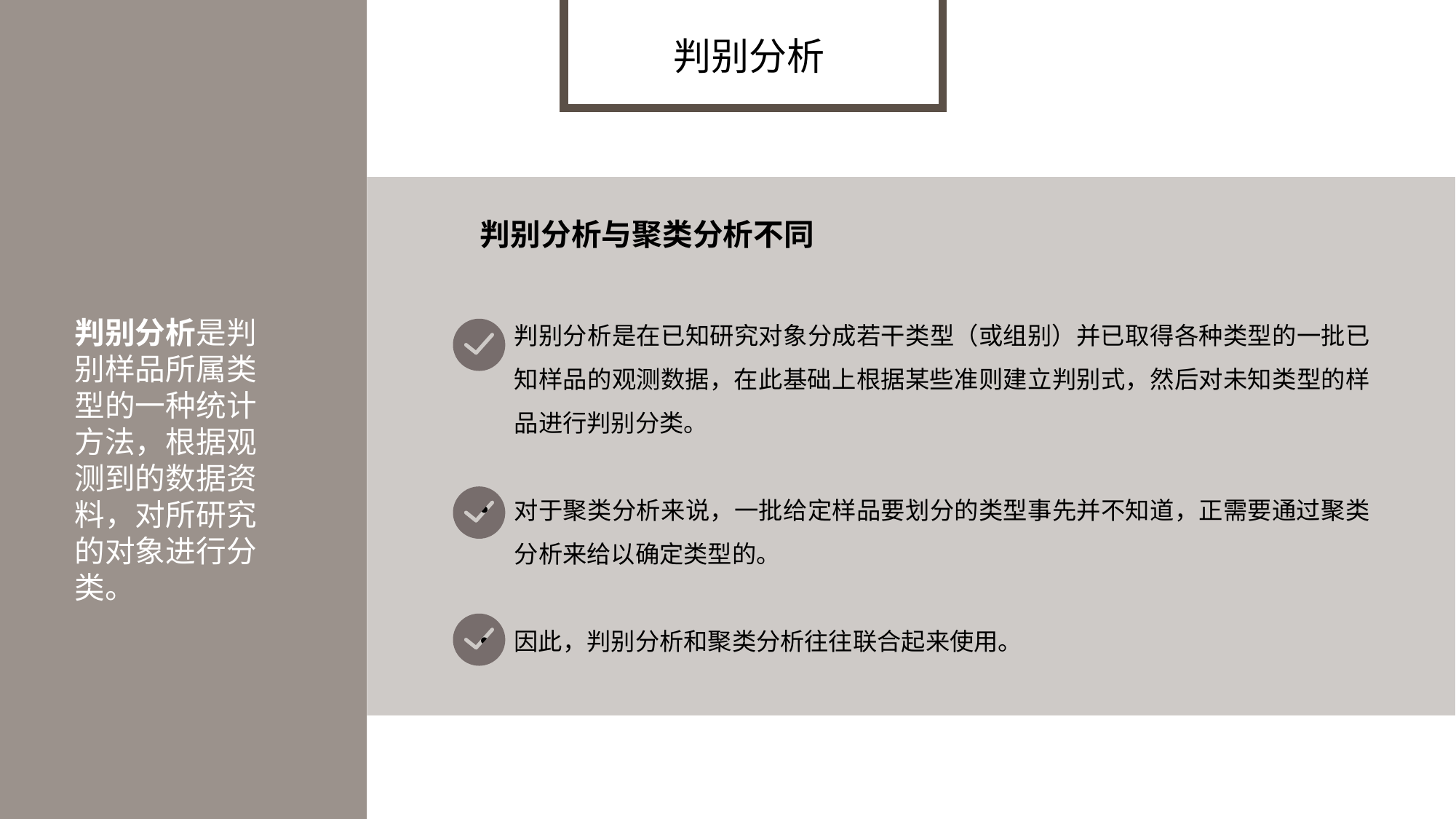

判别分析

判别分析与聚类分析不同

判别分析是在已知研究对象分成若干类型（或组别）并已取得各种类型的一批已知样品的观测数据，在此基础上根据某些准则建立判别式，然后对未知类型的样品进行判别分类。

对于聚类分析来说，一批给定样品要划分的类型事先并不知道，正需要通过聚类分析来给以确定类型的。

因此，判别分析和聚类分析往往联合起来使用。
判别分析是判别样品所属类型的一种统计方法，根据观测到的数据资料，对所研究的对象进行分类。